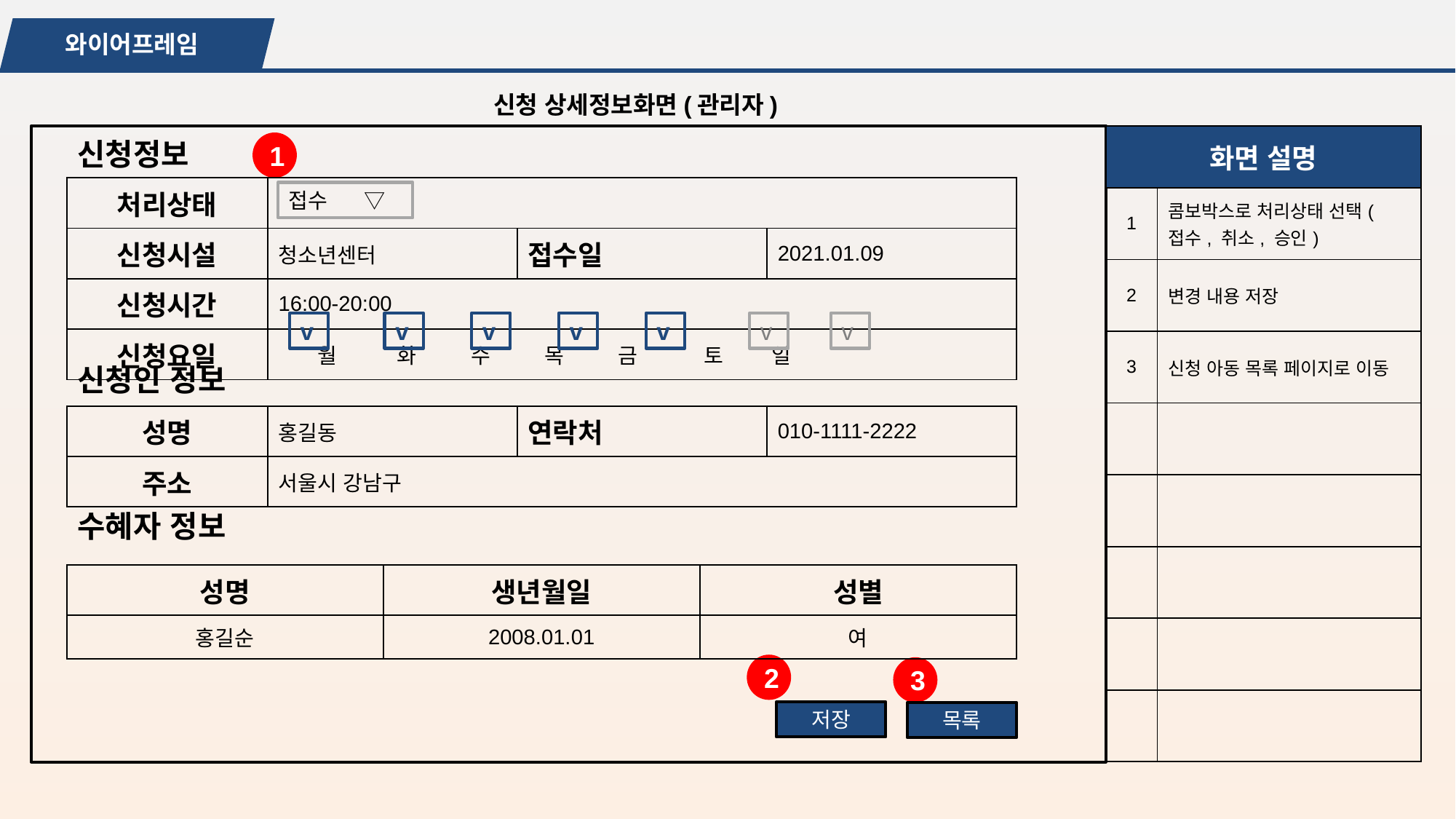

와이어프레임

신청 상세정보화면(관리자)
| 화면 설명 |  |
| --- | --- |
| 1 | 콤보박스로 처리상태 선택(접수, 취소, 승인) |
| 2 | 변경 내용 저장 |
| 3 | 신청 아동 목록 페이지로 이동 |
|  |  |
|  |  |
|  |  |
|  |  |
|  |  |

신청정보
1
| 처리상태 |  |  |  |
| --- | --- | --- | --- |
| 신청시설 | 청소년센터 | 접수일 | 2021.01.09 |
| 신청시간 | 16:00-20:00 |  |  |
| 신청요일 | 월 화 수 목 금 토 일 |  |  |
접수      ▽
v
v
v
v
v
v
v
신청인 정보
| 성명 | 홍길동 | 연락처 | 010-1111-2222 |
| --- | --- | --- | --- |
| 주소 | 서울시 강남구 |  |  |
수혜자 정보
| 성명 | 생년월일 | 성별 |
| --- | --- | --- |
| 홍길순 | 2008.01.01 | 여 |
2
3
저장
목록